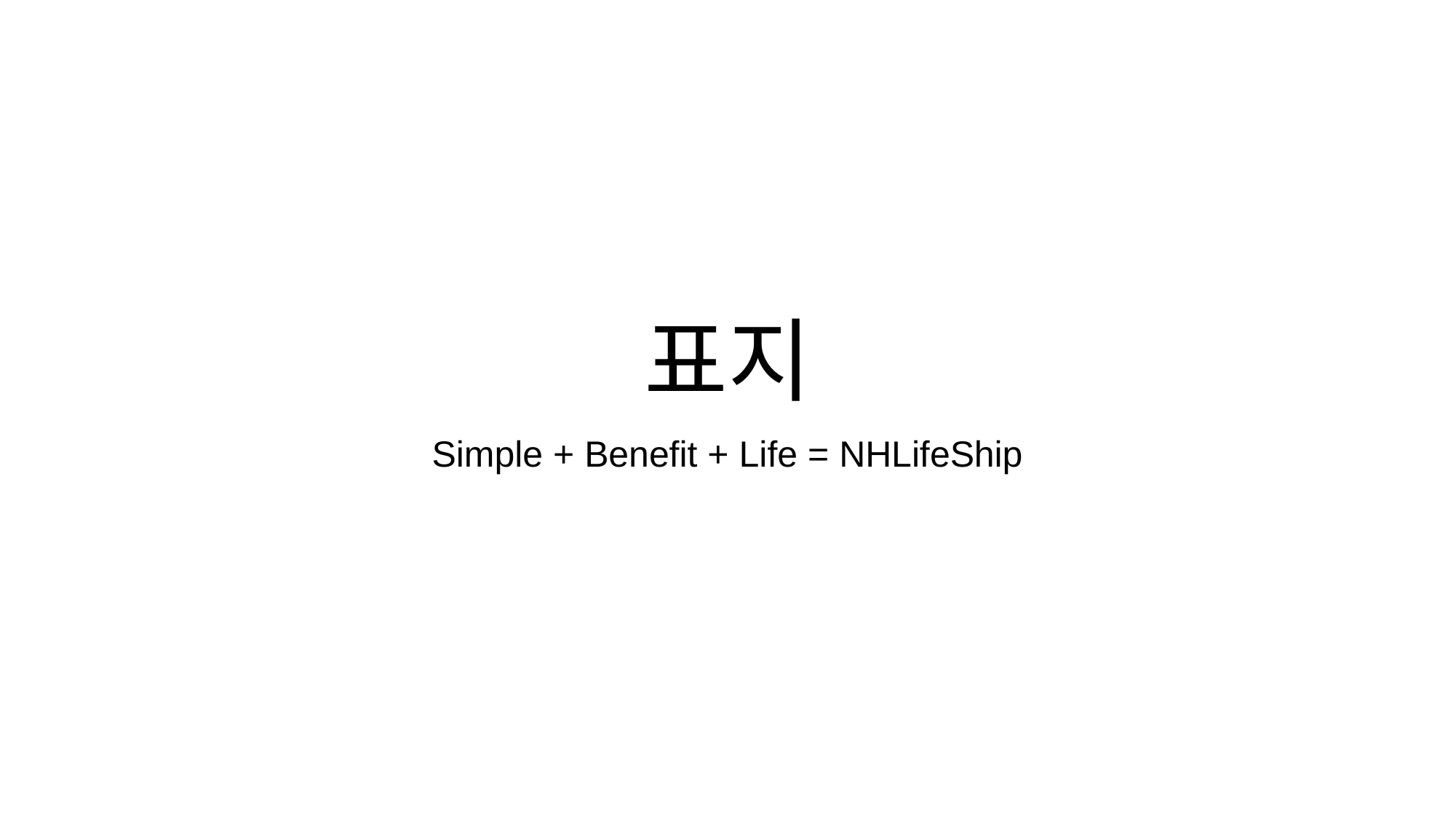

# 표지
Simple + Benefit + Life = NHLifeShip